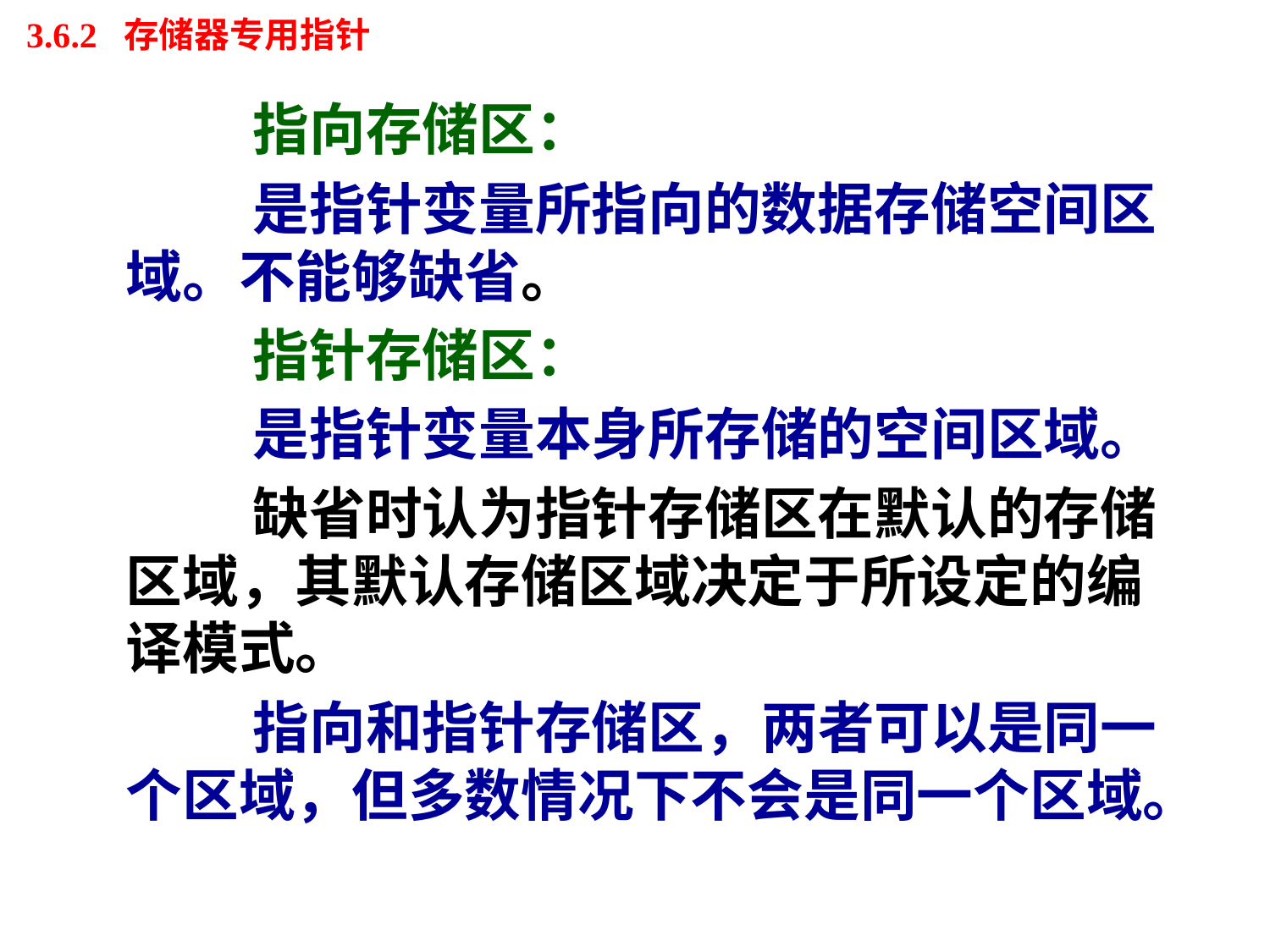

# 3.6.2  存储器专用指针
		指向存储区：
		是指针变量所指向的数据存储空间区域。不能够缺省。
		指针存储区：
		是指针变量本身所存储的空间区域。
		缺省时认为指针存储区在默认的存储区域，其默认存储区域决定于所设定的编译模式。
		指向和指针存储区，两者可以是同一个区域，但多数情况下不会是同一个区域。